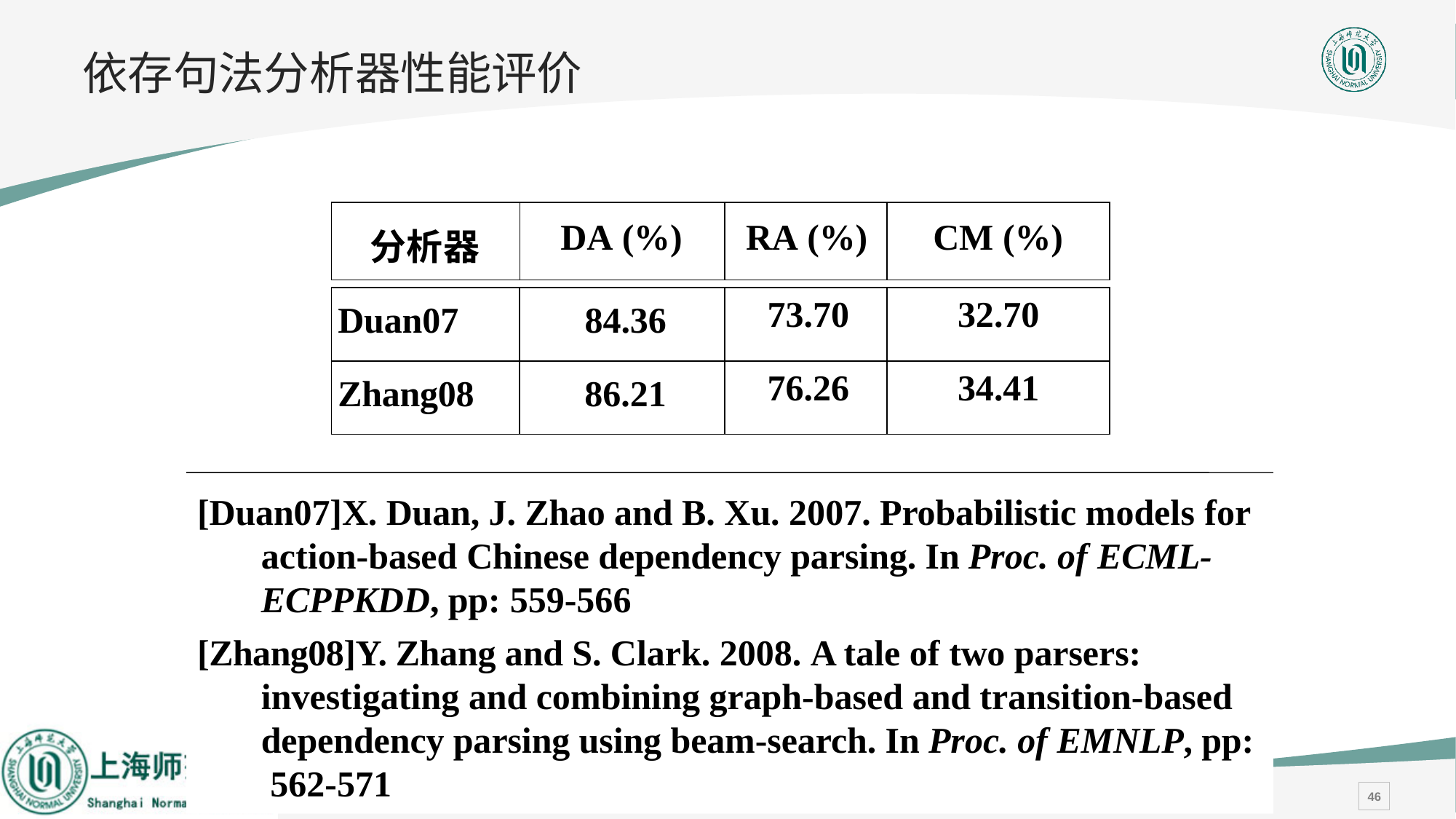

# 依存句法分析器性能评价
| 分析器 | DA (%) | RA (%) | CM (%) |
| --- | --- | --- | --- |
| Duan07 | 84.36 | 73.70 | 32.70 |
| --- | --- | --- | --- |
| Zhang08 | 86.21 | 76.26 | 34.41 |

[Duan07]X. Duan, J. Zhao and B. Xu. 2007. Probabilistic models for
action-based Chinese dependency parsing. In Proc. of ECML-
ECPPKDD, pp: 559-566
[Zhang08]Y. Zhang and S. Clark. 2008. A tale of two parsers:  investigating and combining graph-based and transition-based  dependency parsing using beam-search. In Proc. of EMNLP, pp:  562-571
宗成庆：《自然语言处理》讲义，第 9 章	47/102